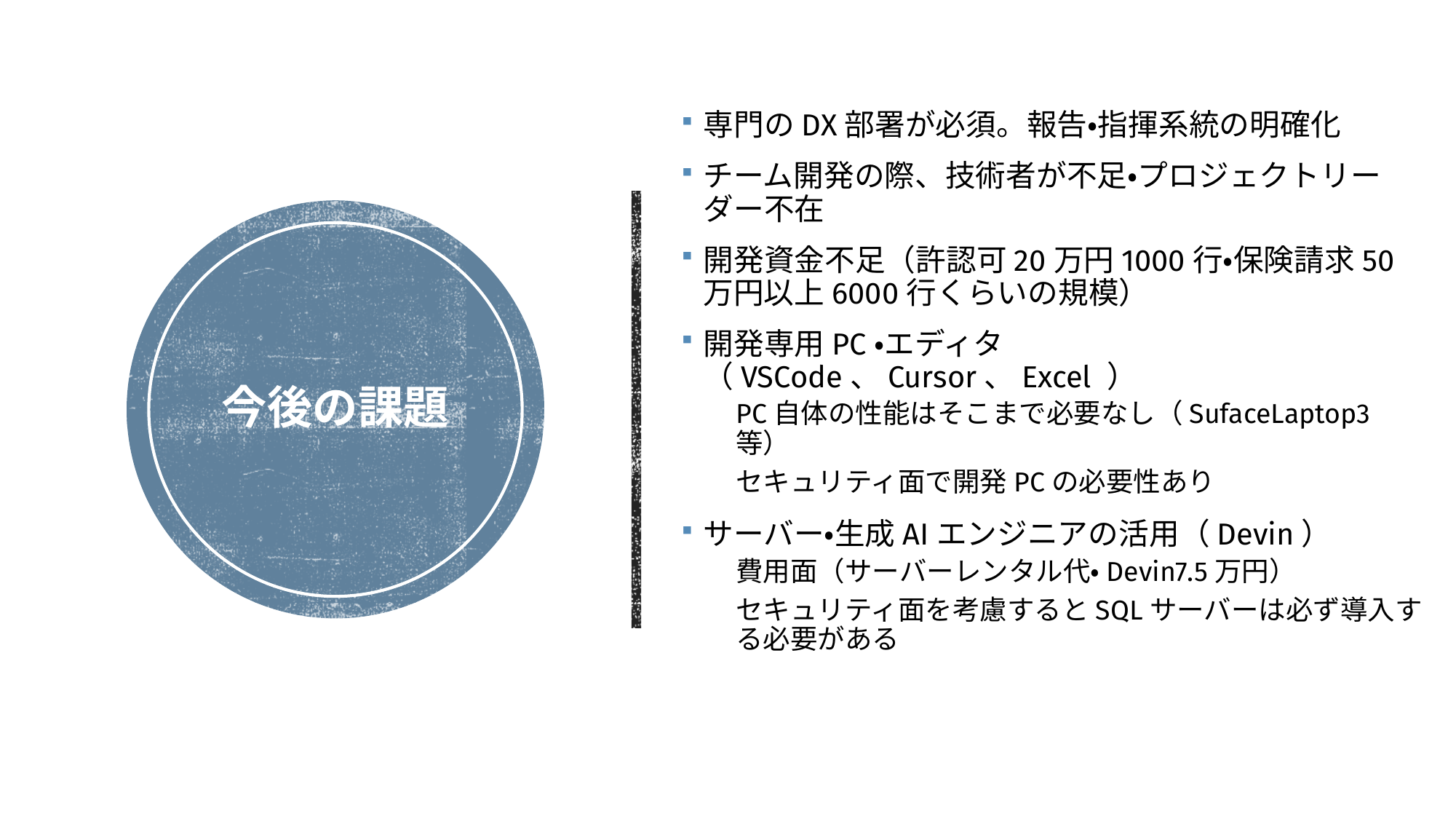

専門のDX部署が必須。報告・指揮系統の明確化
チーム開発の際、技術者が不足・プロジェクトリーダー不在
開発資金不足（許認可20万円1000行・保険請求50万円以上6000行くらいの規模）
開発専用PC・エディタ（VSCode、Cursor、Excel ）
PC自体の性能はそこまで必要なし（SufaceLaptop3等）
セキュリティ面で開発PCの必要性あり
サーバー・生成AIエンジニアの活用（Devin）
費用面（サーバーレンタル代・Devin7.5万円）
セキュリティ面を考慮するとSQLサーバーは必ず導入する必要がある

# 今後の課題